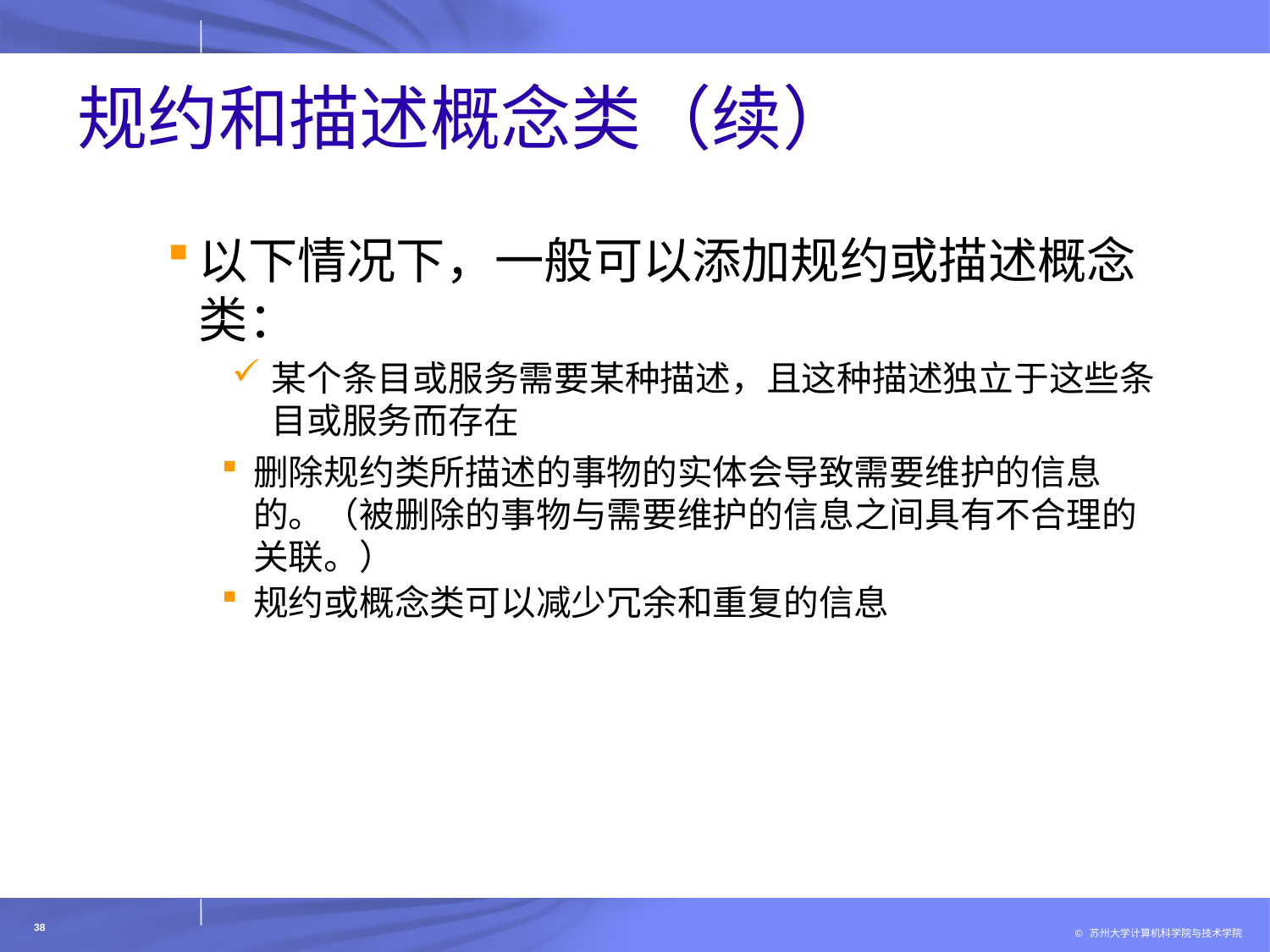

# 规约和描述概念类（续）
以下情况下，一般可以添加规约或描述概念类：
某个条目或服务需要某种描述，且这种描述独立于这些条目或服务而存在
删除规约类所描述的事物的实体会导致需要维护的信息的。（被删除的事物与需要维护的信息之间具有不合理的关联。）
规约或概念类可以减少冗余和重复的信息
38